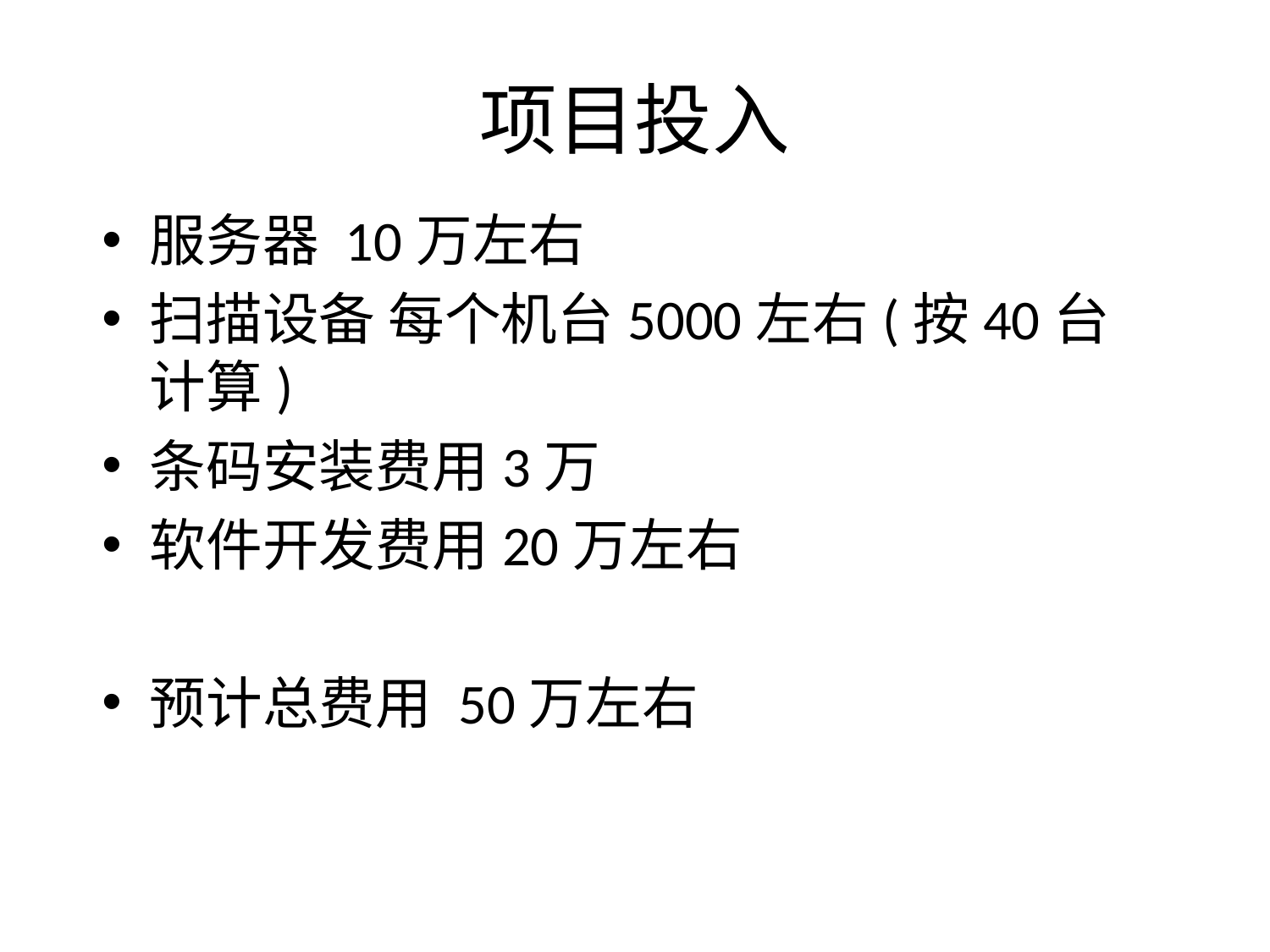

# 项目投入
服务器 10万左右
扫描设备 每个机台5000左右(按40台计算)
条码安装费用3万
软件开发费用20万左右

预计总费用 50万左右